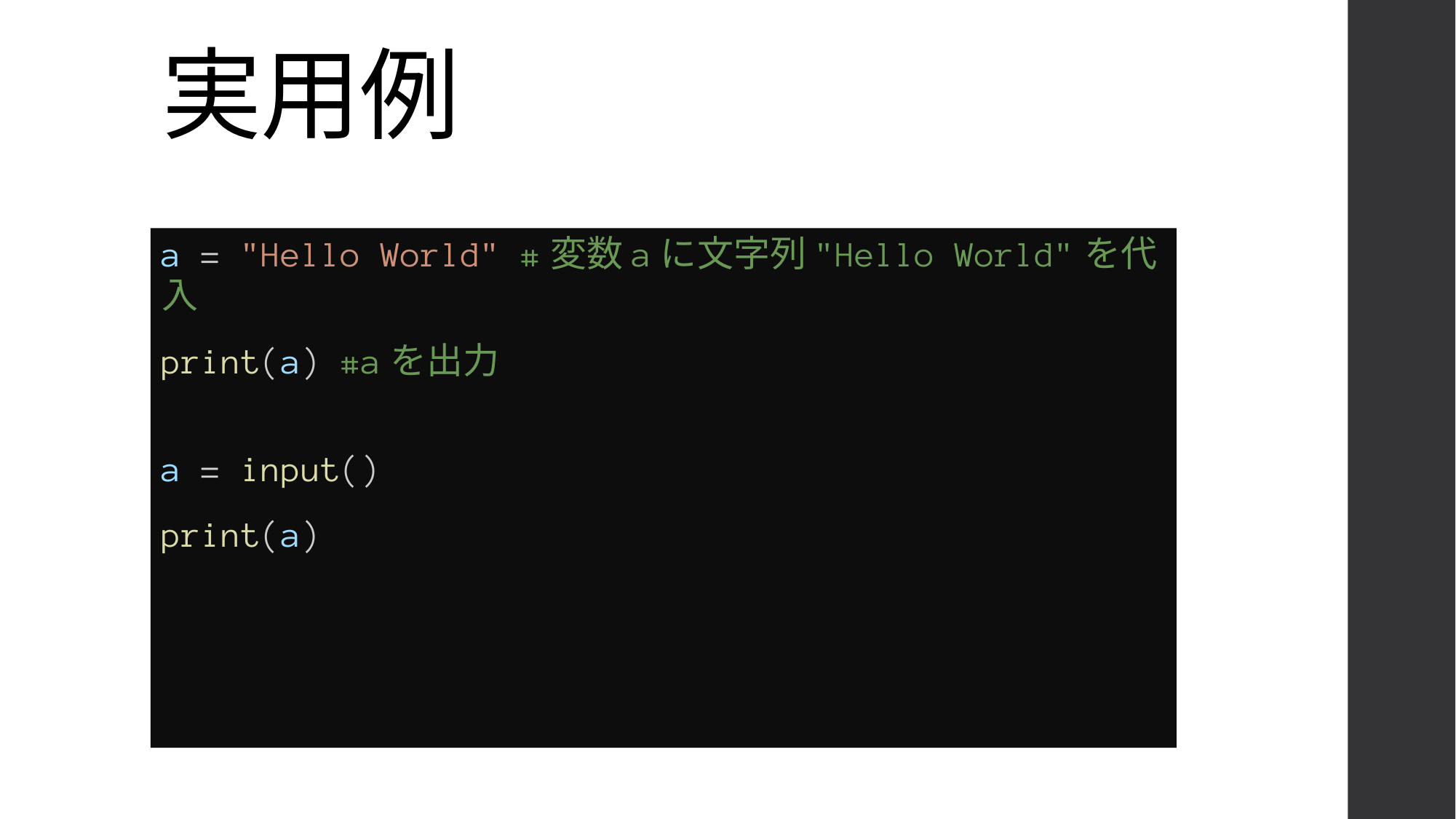

# 実用例
a = "Hello World" #変数aに文字列"Hello World"を代入
print(a) #aを出力
a = input()
print(a)